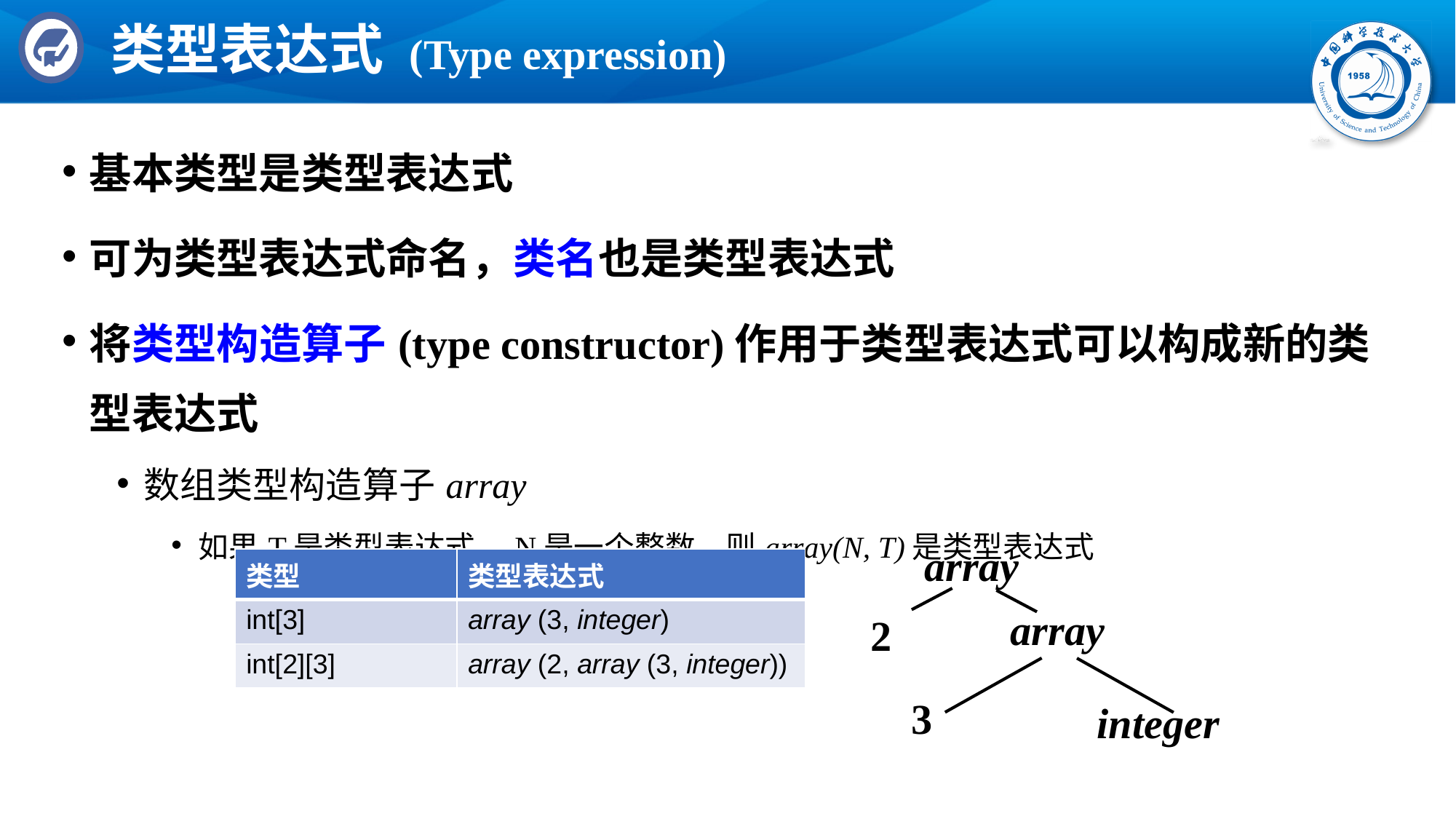

# 类型表达式 (Type expression)
基本类型是类型表达式
可为类型表达式命名，类名也是类型表达式
将类型构造算子(type constructor)作用于类型表达式可以构成新的类型表达式
数组类型构造算子array
如果T是类型表达式，N是一个整数，则array(N, T)是类型表达式
array

array
2

3
integer
| 类型 | 类型表达式 |
| --- | --- |
| int[3] | array (3, integer) |
| int[2][3] | array (2, array (3, integer)) |